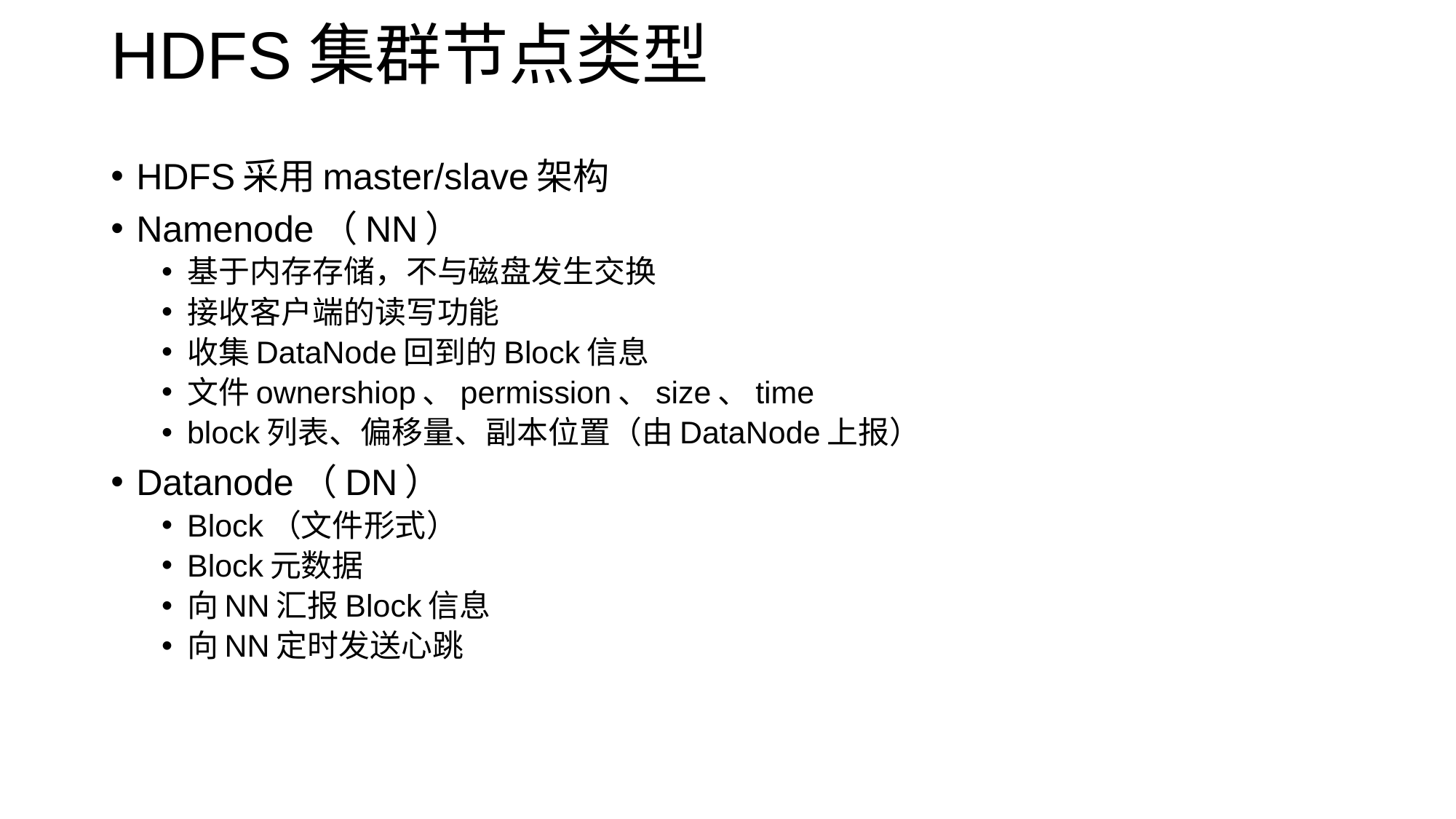

# HDFS集群节点类型
HDFS采用master/slave架构
Namenode（NN）
基于内存存储，不与磁盘发生交换
接收客户端的读写功能
收集DataNode回到的Block信息
文件ownershiop、permission、size、time
block列表、偏移量、副本位置（由DataNode上报）
Datanode（DN）
Block（文件形式）
Block元数据
向NN汇报Block信息
向NN定时发送心跳